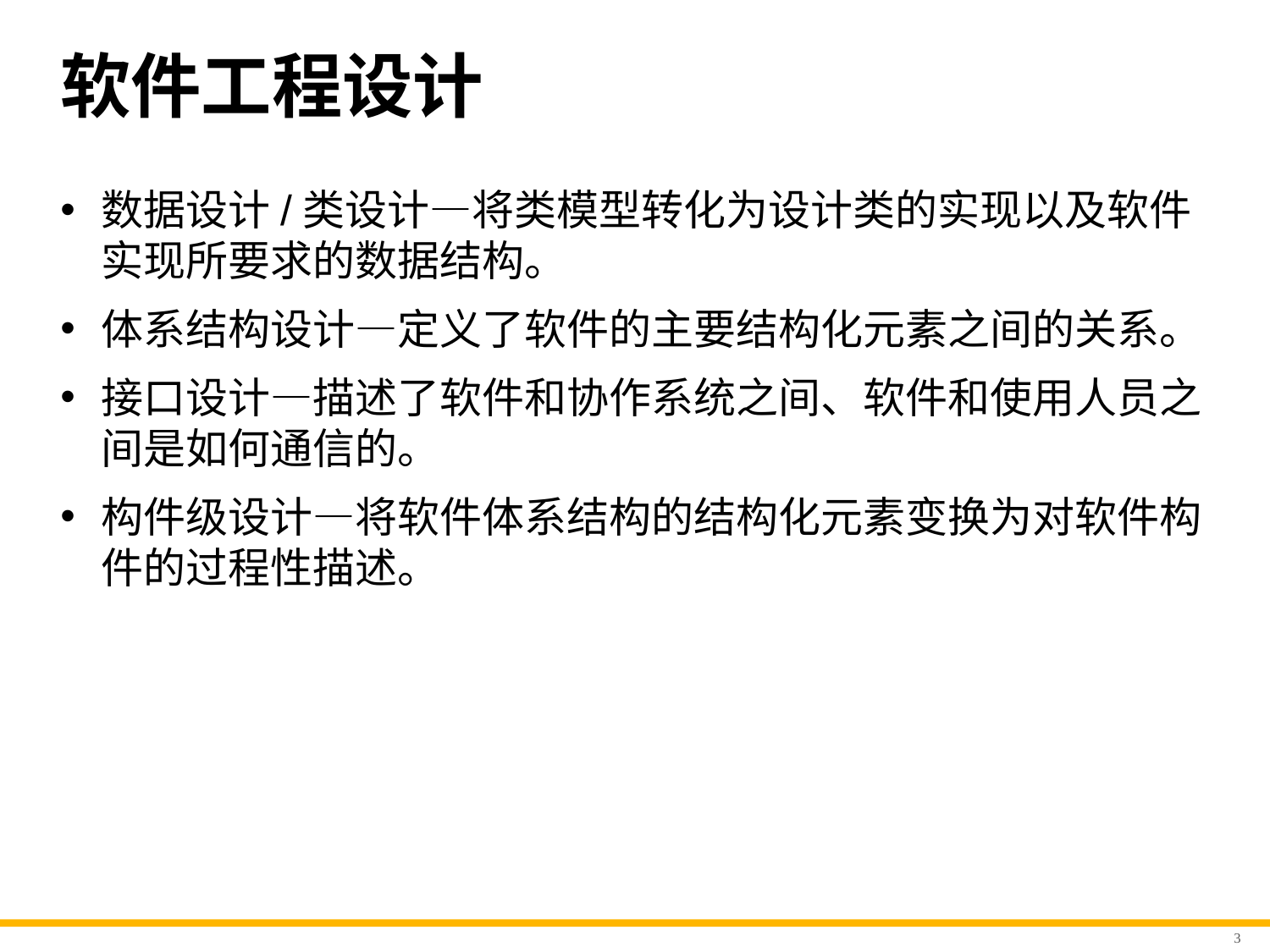

# 软件工程设计
数据设计/类设计—将类模型转化为设计类的实现以及软件实现所要求的数据结构。
体系结构设计—定义了软件的主要结构化元素之间的关系。
接口设计—描述了软件和协作系统之间、软件和使用人员之间是如何通信的。
构件级设计—将软件体系结构的结构化元素变换为对软件构件的过程性描述。
3